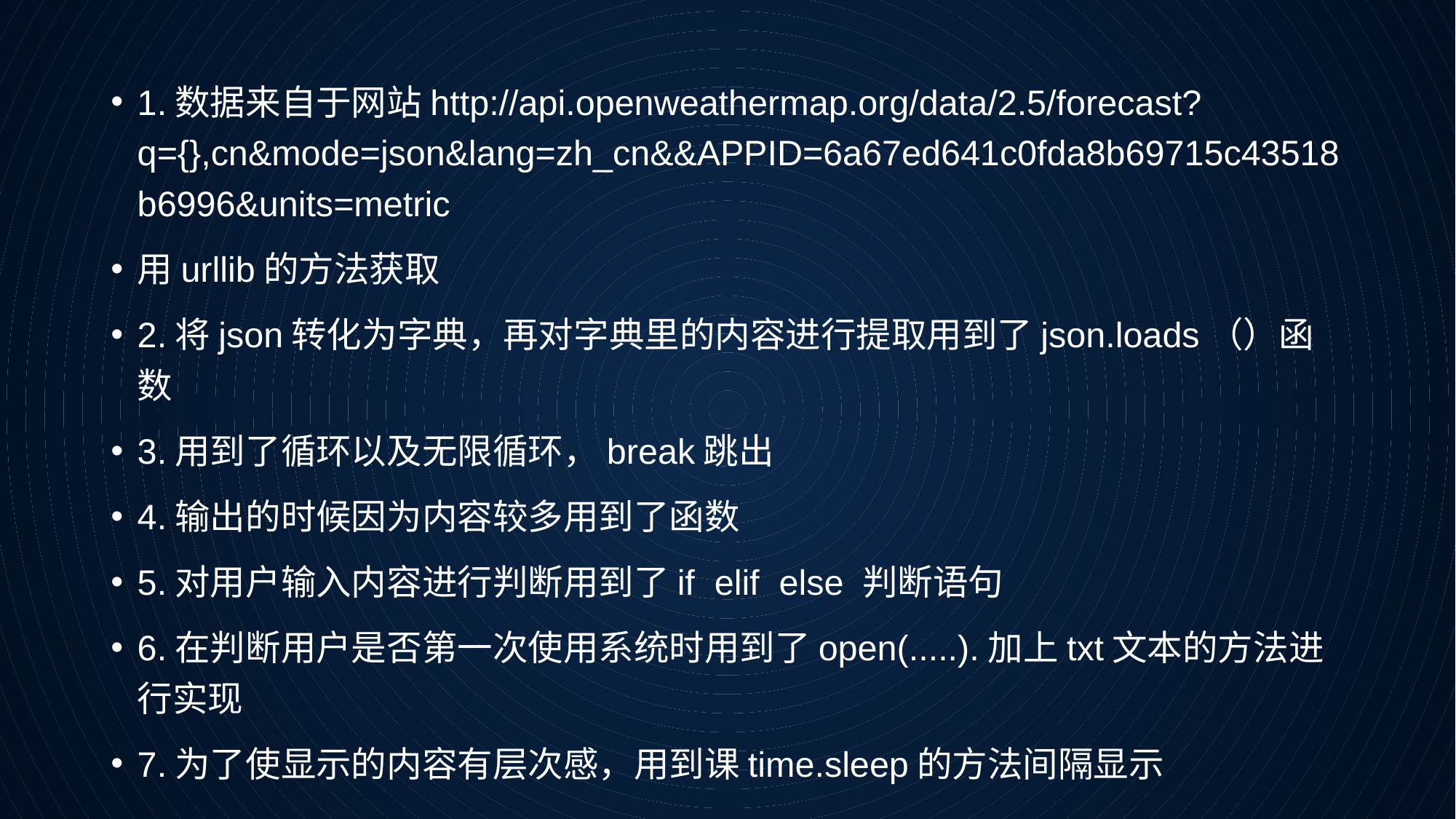

1.数据来自于网站http://api.openweathermap.org/data/2.5/forecast?q={},cn&mode=json&lang=zh_cn&&APPID=6a67ed641c0fda8b69715c43518b6996&units=metric
用urllib的方法获取
2.将json转化为字典，再对字典里的内容进行提取用到了json.loads（）函数
3.用到了循环以及无限循环，break跳出
4.输出的时候因为内容较多用到了函数
5.对用户输入内容进行判断用到了if  elif  else 判断语句
6.在判断用户是否第一次使用系统时用到了open(.....).加上txt文本的方法进行实现
7.为了使显示的内容有层次感，用到课time.sleep的方法间隔显示